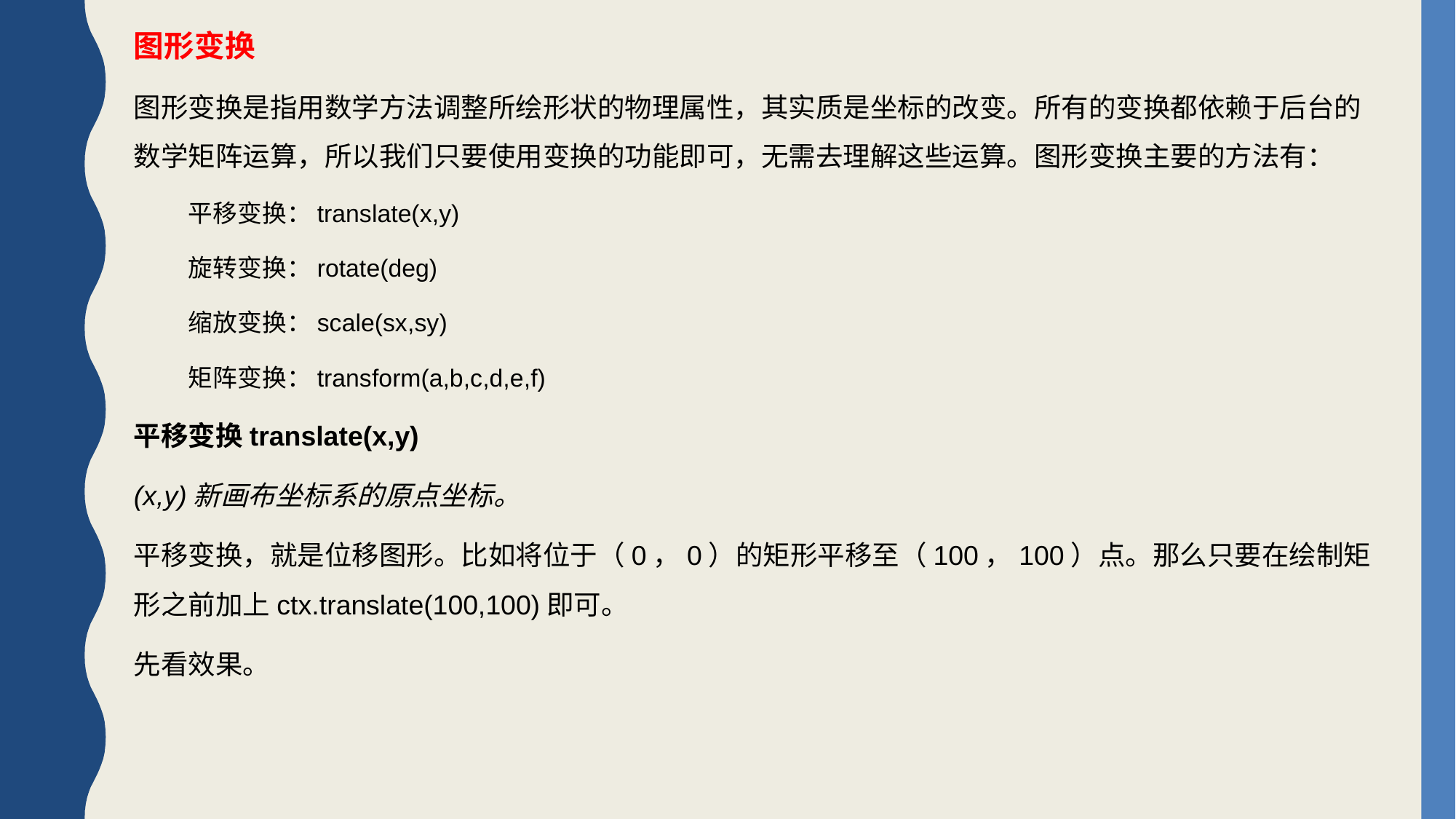

图形变换
图形变换是指用数学方法调整所绘形状的物理属性，其实质是坐标的改变。所有的变换都依赖于后台的数学矩阵运算，所以我们只要使用变换的功能即可，无需去理解这些运算。图形变换主要的方法有：
平移变换：translate(x,y)
旋转变换：rotate(deg)
缩放变换：scale(sx,sy)
矩阵变换：transform(a,b,c,d,e,f)
平移变换translate(x,y)
(x,y)新画布坐标系的原点坐标。
平移变换，就是位移图形。比如将位于（0，0）的矩形平移至（100，100）点。那么只要在绘制矩形之前加上ctx.translate(100,100)即可。
先看效果。